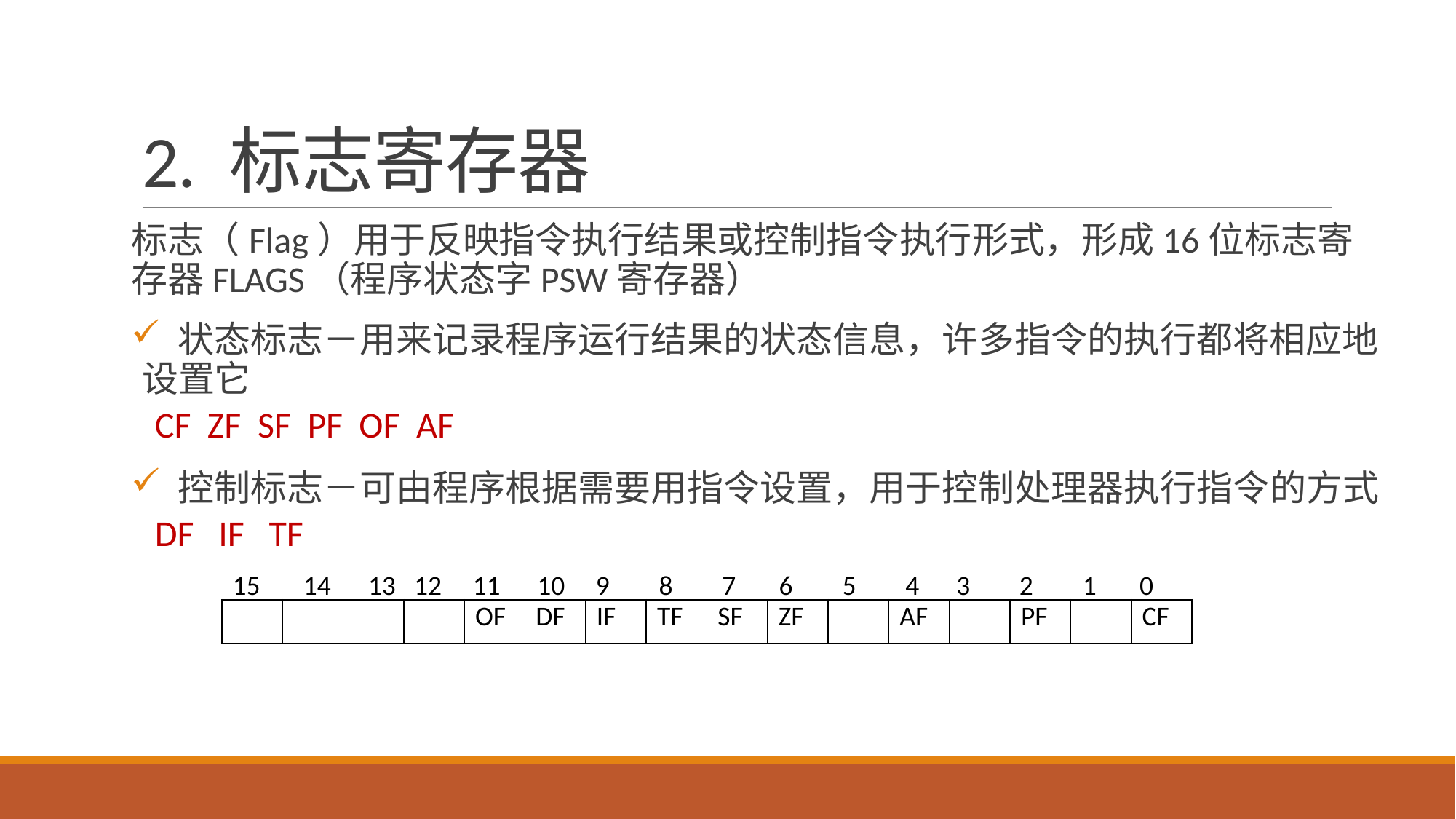

# 2. 标志寄存器
标志（Flag）用于反映指令执行结果或控制指令执行形式，形成16位标志寄存器FLAGS（程序状态字PSW寄存器）
 状态标志－用来记录程序运行结果的状态信息，许多指令的执行都将相应地设置它
CF  ZF  SF  PF  OF  AF
 控制标志－可由程序根据需要用指令设置，用于控制处理器执行指令的方式
DF   IF   TF

15       14      13   12     11      10     9        8        7       6        5        4      3        2        1       0
|  |  |  |  | OF | DF | IF | TF | SF | ZF |  | AF |  | PF |  | CF |
| --- | --- | --- | --- | --- | --- | --- | --- | --- | --- | --- | --- | --- | --- | --- | --- |